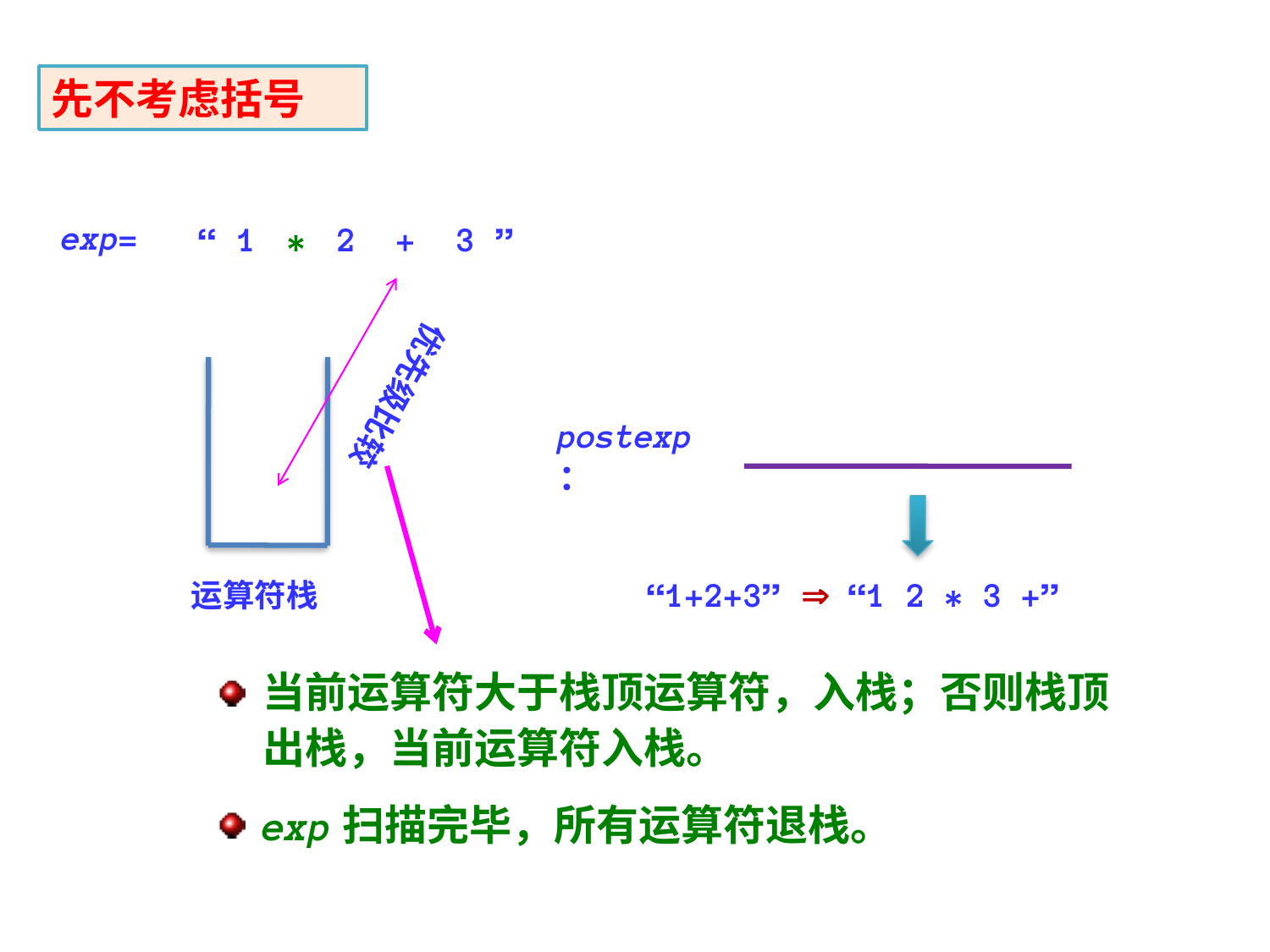

先不考虑括号
exp=
“
1
*
2
+
3
”
优先级比较
postexp：

“1+2+3” ⇒ “1 2 * 3 +”
运算符栈
当前运算符大于栈顶运算符，入栈；否则栈顶出栈，当前运算符入栈。
exp扫描完毕，所有运算符退栈。